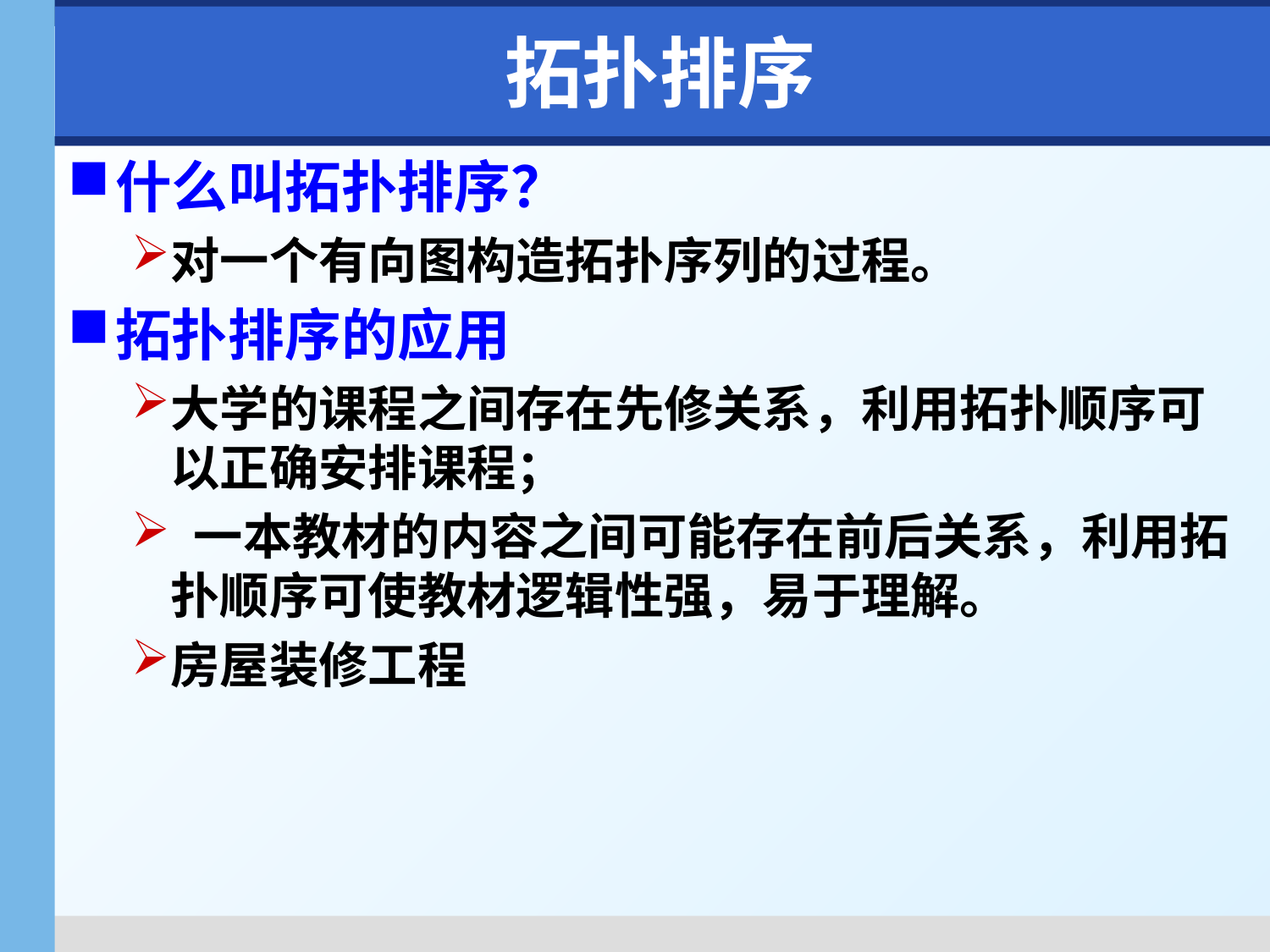

# 拓扑排序
什么叫拓扑排序？
对一个有向图构造拓扑序列的过程。
拓扑排序的应用
大学的课程之间存在先修关系，利用拓扑顺序可以正确安排课程；
 一本教材的内容之间可能存在前后关系，利用拓扑顺序可使教材逻辑性强，易于理解。
房屋装修工程